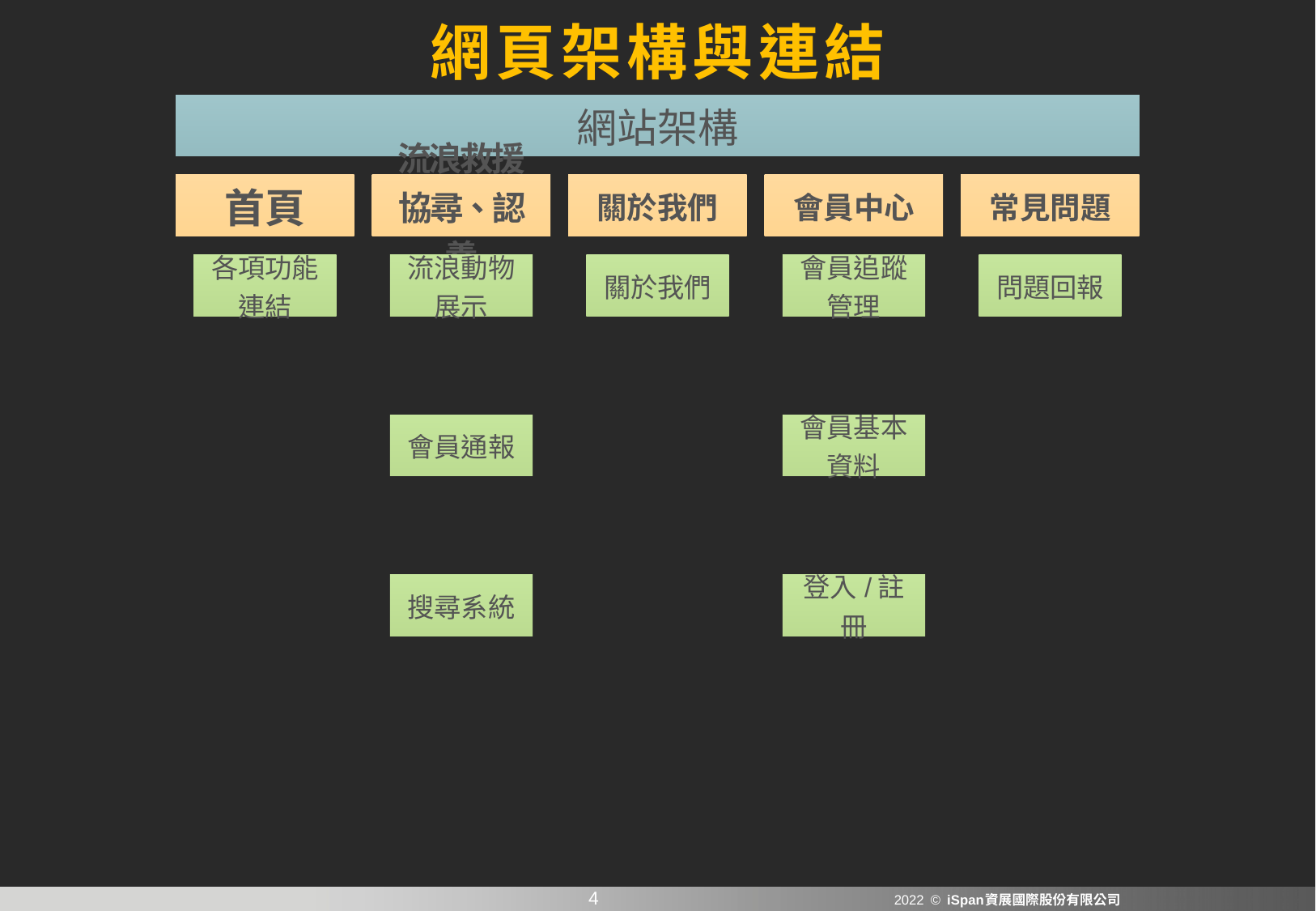

# 網頁架構與連結
網站架構
首頁
各項功能連結
流浪救援
協尋、認養
關於我們
會員中心
常見問題
問題回報
關於我們
會員通報
會員追蹤管理
會員基本資料
搜尋系統
登入/註冊